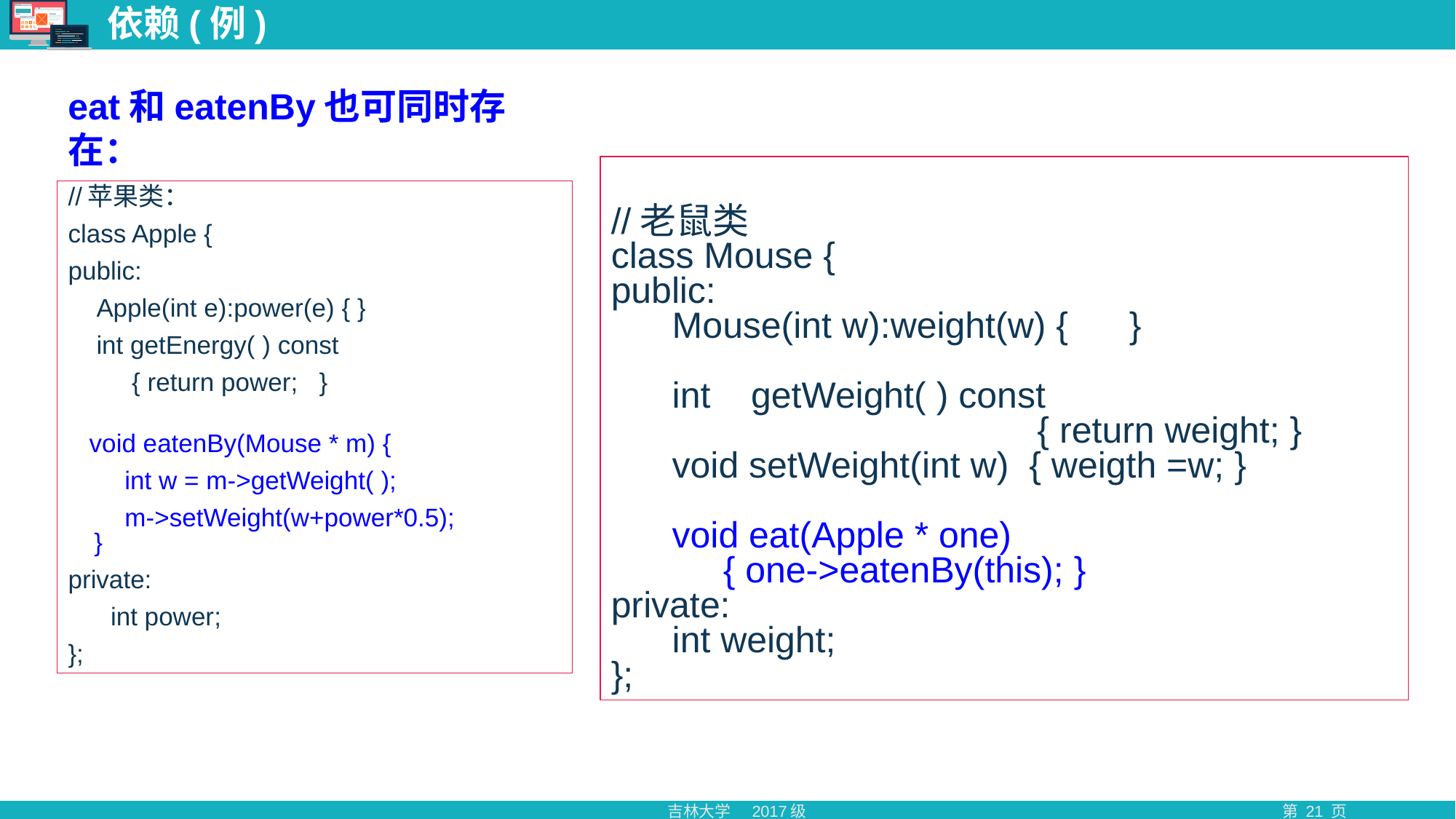

# 依赖(例)
eat和eatenBy也可同时存在：

//老鼠类
class Mouse {
public:
      Mouse(int w):weight(w) {      }

      int    getWeight( ) const
                                          { return weight; }
      void setWeight(int w)  { weigth =w; }
      void eat(Apple * one)
           { one->eatenBy(this); }
private:
      int weight;
};
//苹果类：
class Apple {
public:
    Apple(int e):power(e) { }
    int getEnergy( ) const
         { return power;   }
   void eatenBy(Mouse * m) {
        int w = m->getWeight( );
        m->setWeight(w+power*0.5);
}
private:
      int power;
};